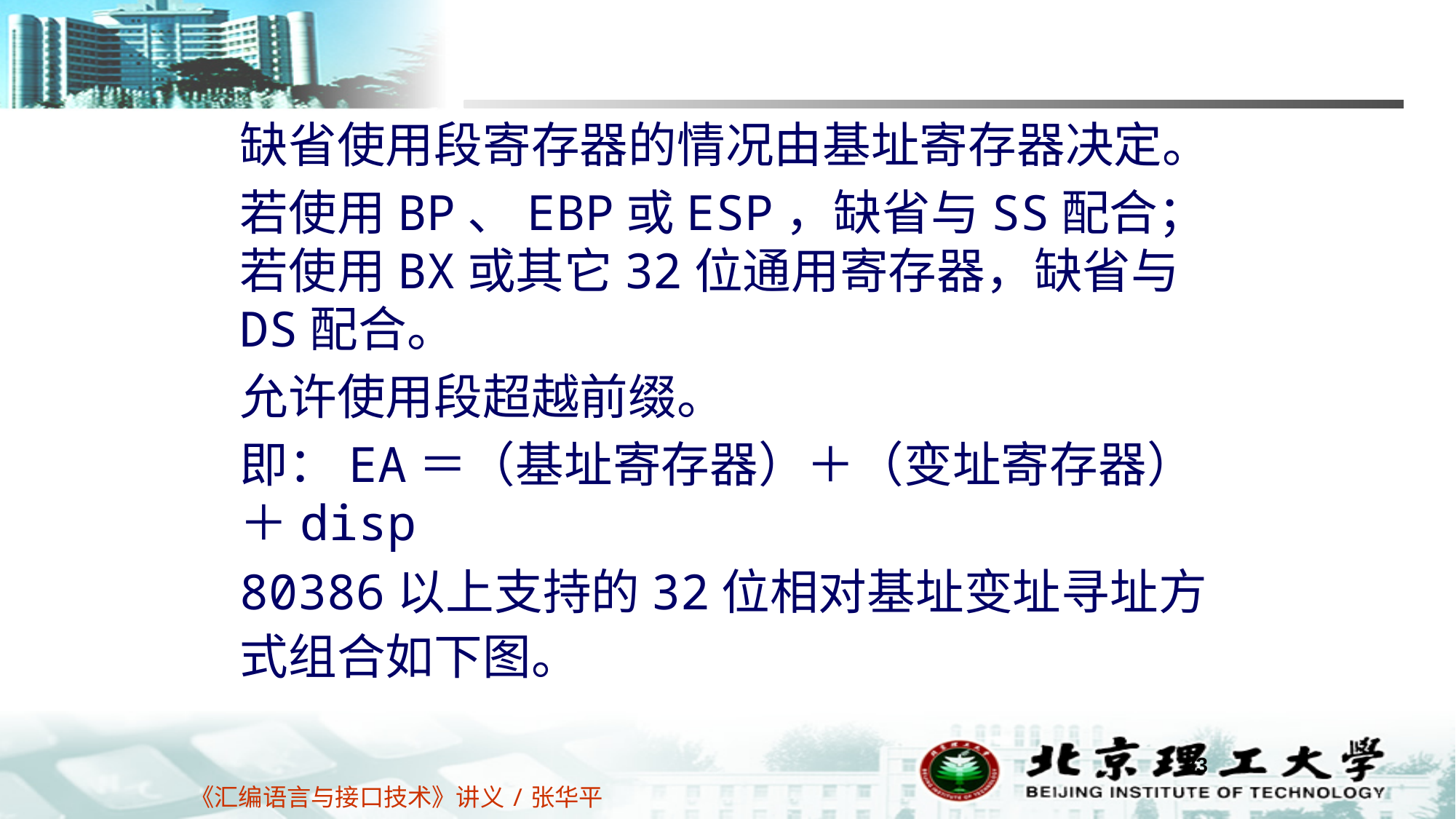

缺省使用段寄存器的情况由基址寄存器决定。
若使用BP、EBP或ESP，缺省与SS配合；若使用BX或其它32位通用寄存器，缺省与DS配合。
允许使用段超越前缀。
即：EA＝（基址寄存器）＋（变址寄存器）＋disp
80386以上支持的32位相对基址变址寻址方式组合如下图。
33